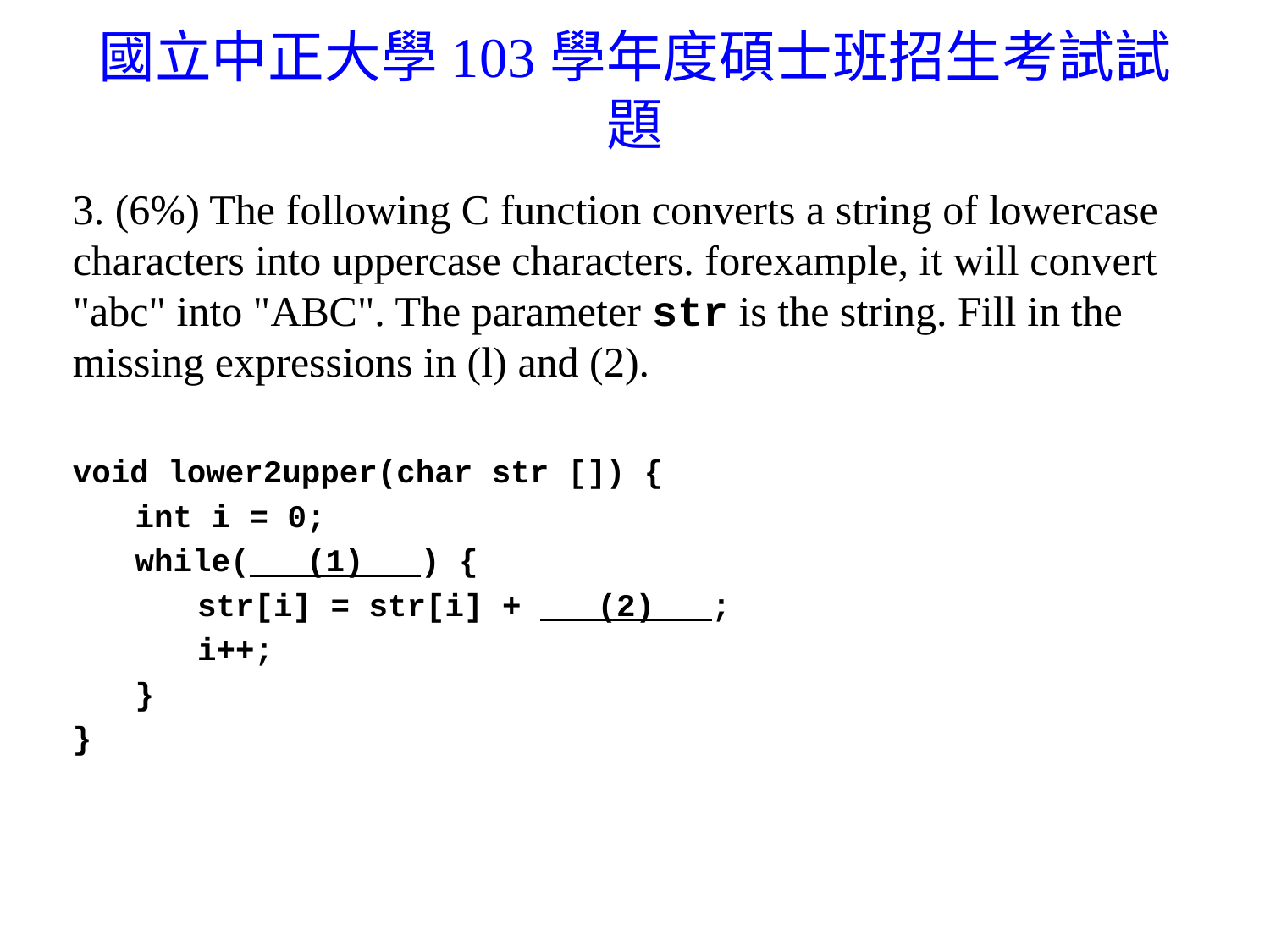

# 國立中正大學103學年度碩士班招生考試試題
3. (6%) The following C function converts a string of lowercase characters into uppercase characters. forexample, it will convert "abc" into "ABC". The parameter str is the string. Fill in the missing expressions in (l) and (2).

void lower2upper(char str []) {
int i = 0;
while(   (1)   ) {
str[i] = str[i] +    (2)   ;
i++;
}
}